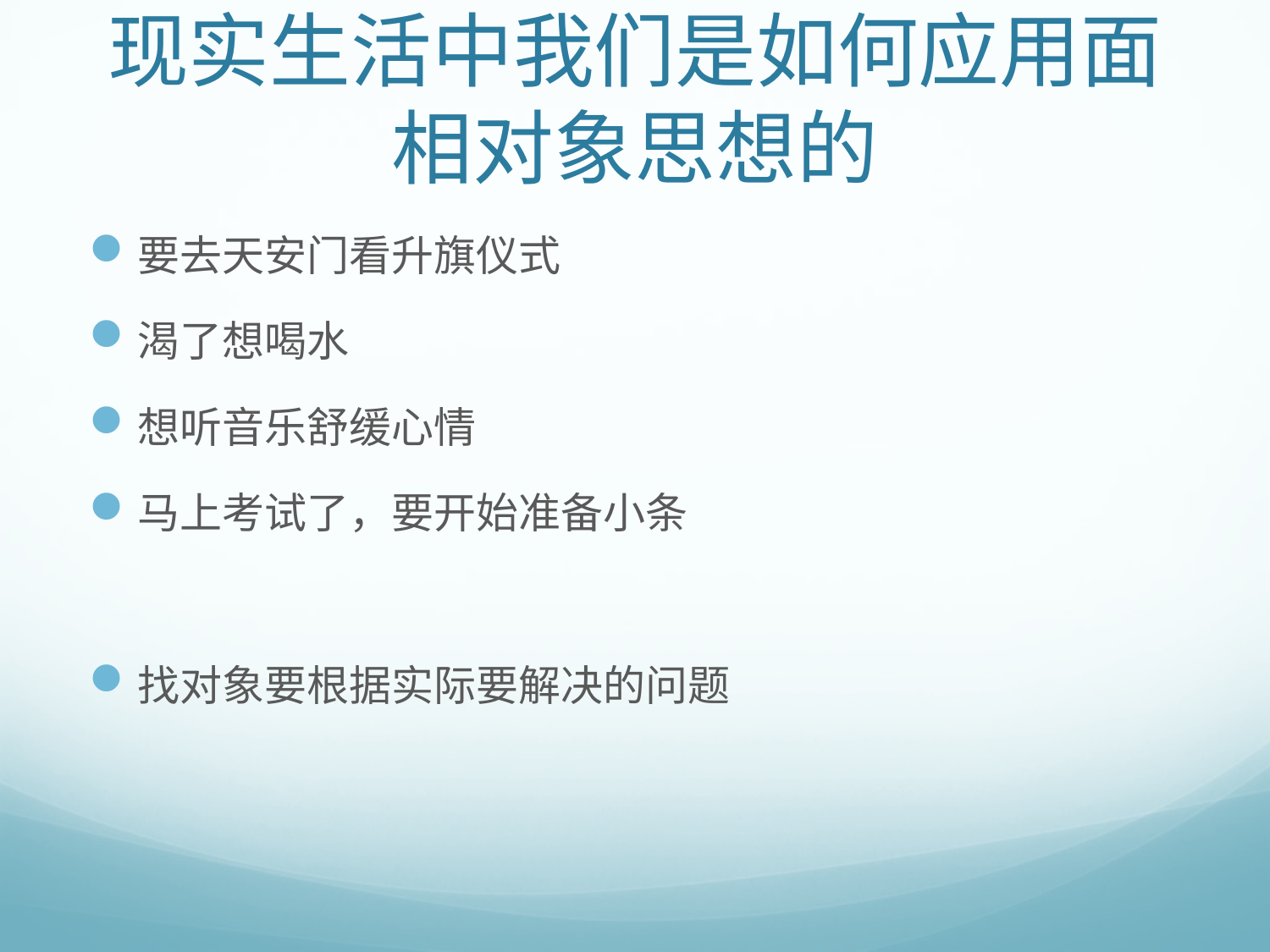

# 现实生活中我们是如何应用面相对象思想的
要去天安门看升旗仪式
渴了想喝水
想听音乐舒缓心情
马上考试了，要开始准备小条

找对象要根据实际要解决的问题